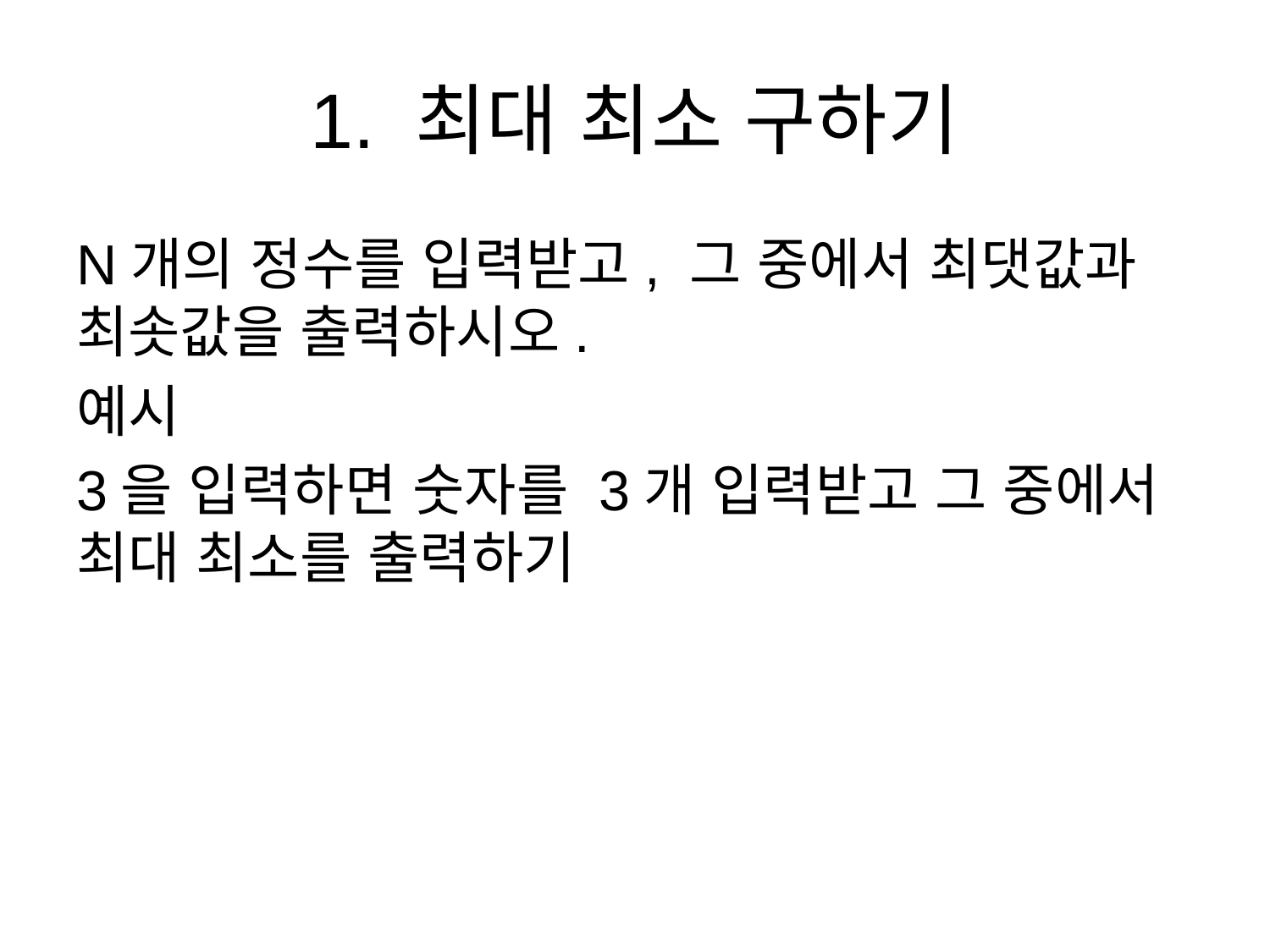

# 1. 최대 최소 구하기
N개의 정수를 입력받고, 그 중에서 최댓값과 최솟값을 출력하시오.
예시
3을 입력하면 숫자를 3개 입력받고 그 중에서 최대 최소를 출력하기